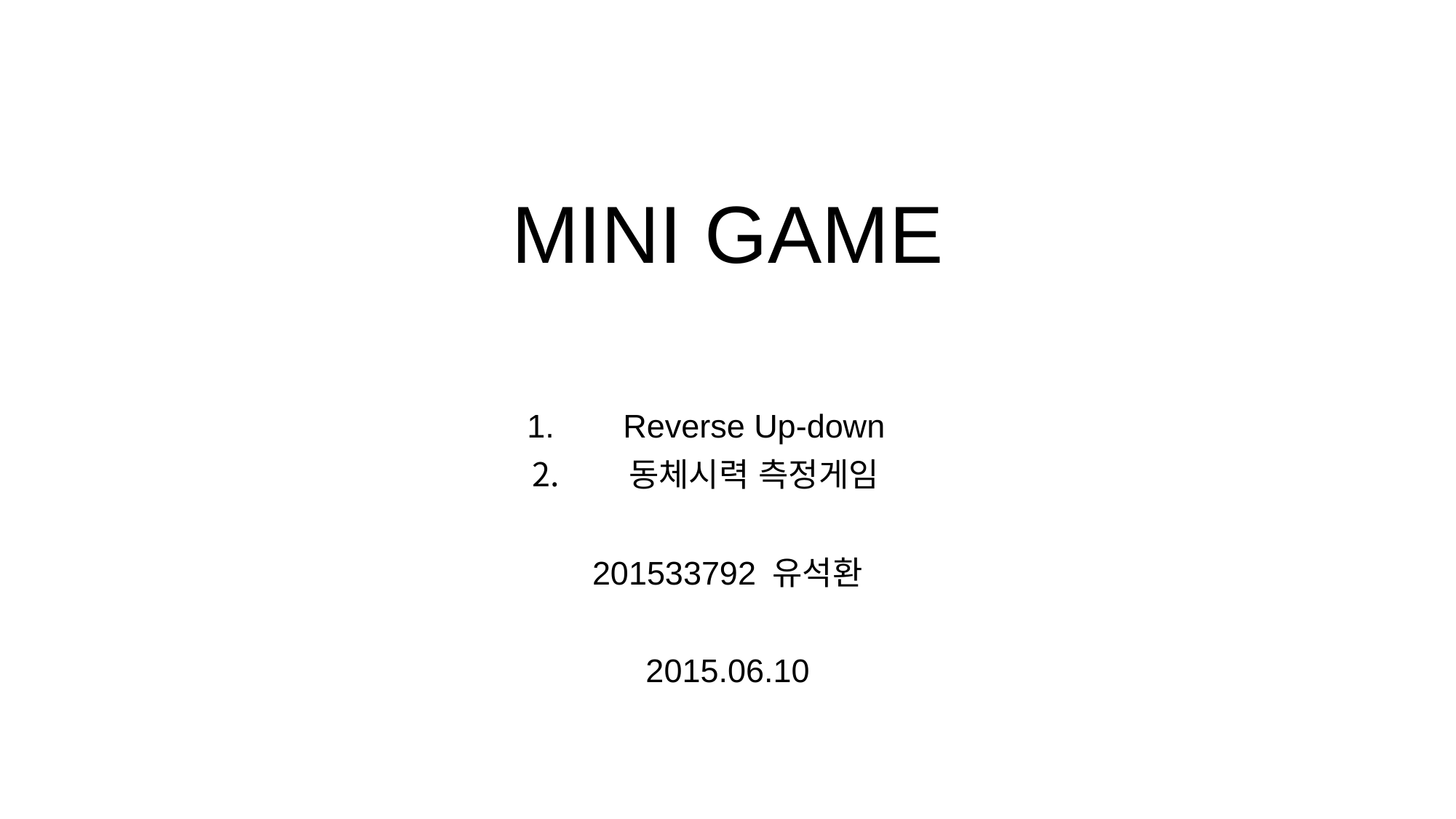

# MINI GAME
Reverse Up-down
동체시력 측정게임

201533792 유석환

2015.06.10